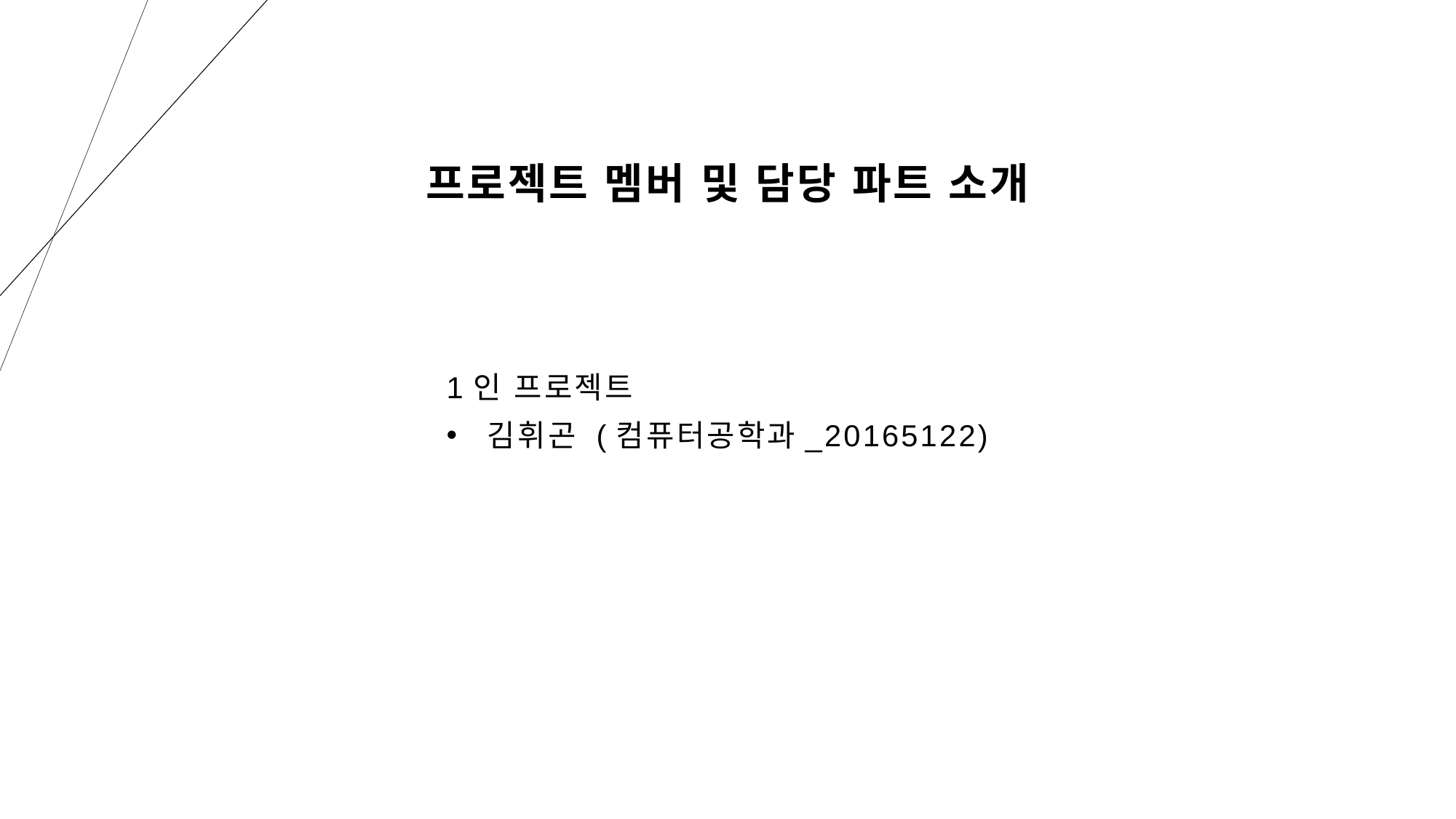

# 프로젝트 멤버 및 담당 파트 소개
1인 프로젝트
김휘곤 (컴퓨터공학과_20165122)